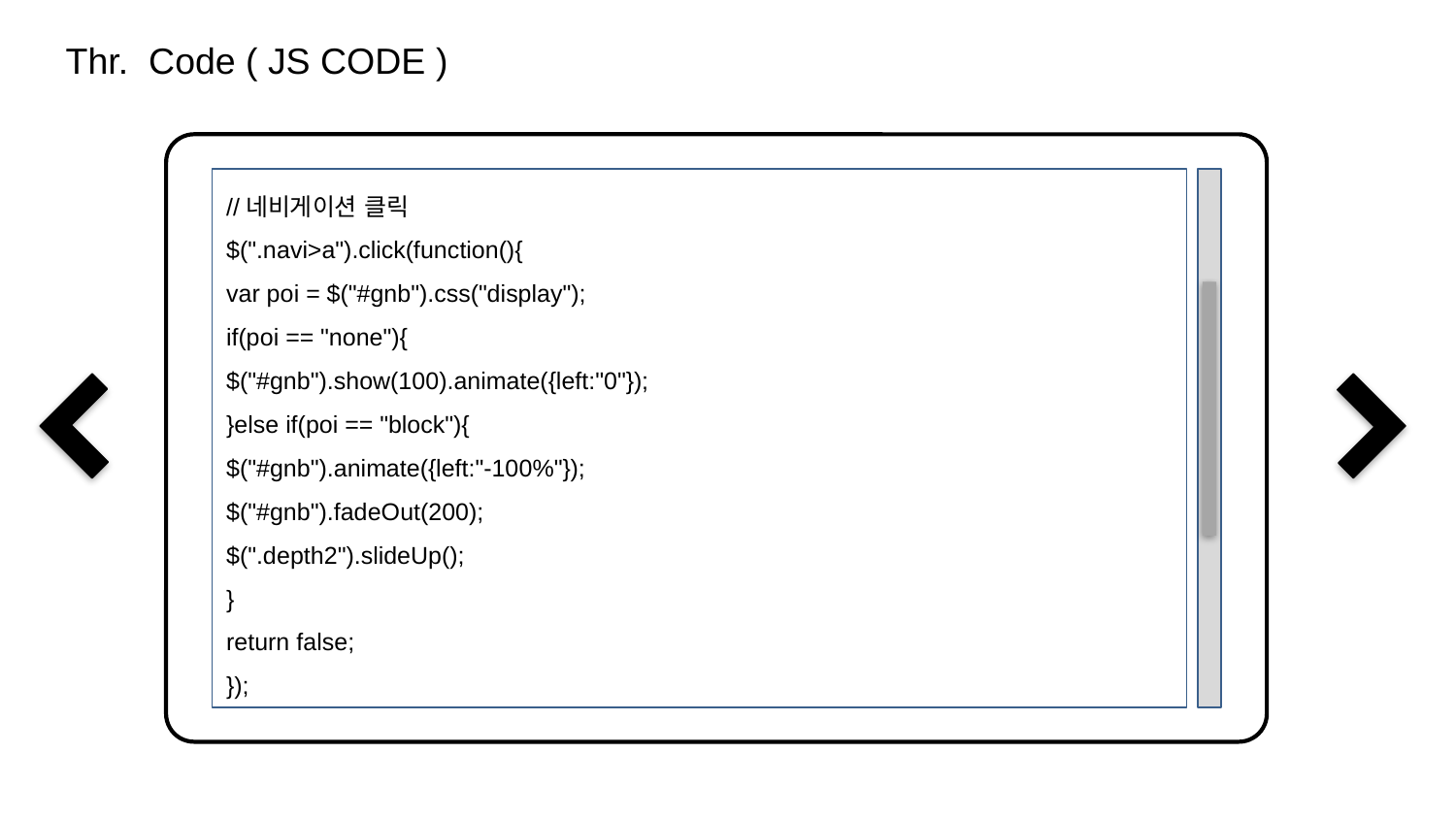

Thr.  Code ( JS CODE )

//네비게이션 클릭
$(".navi>a").click(function(){
var poi = $("#gnb").css("display");
if(poi == "none"){
$("#gnb").show(100).animate({left:"0"});
}else if(poi == "block"){
$("#gnb").animate({left:"-100%"});
$("#gnb").fadeOut(200);
$(".depth2").slideUp();
}
return false;
});